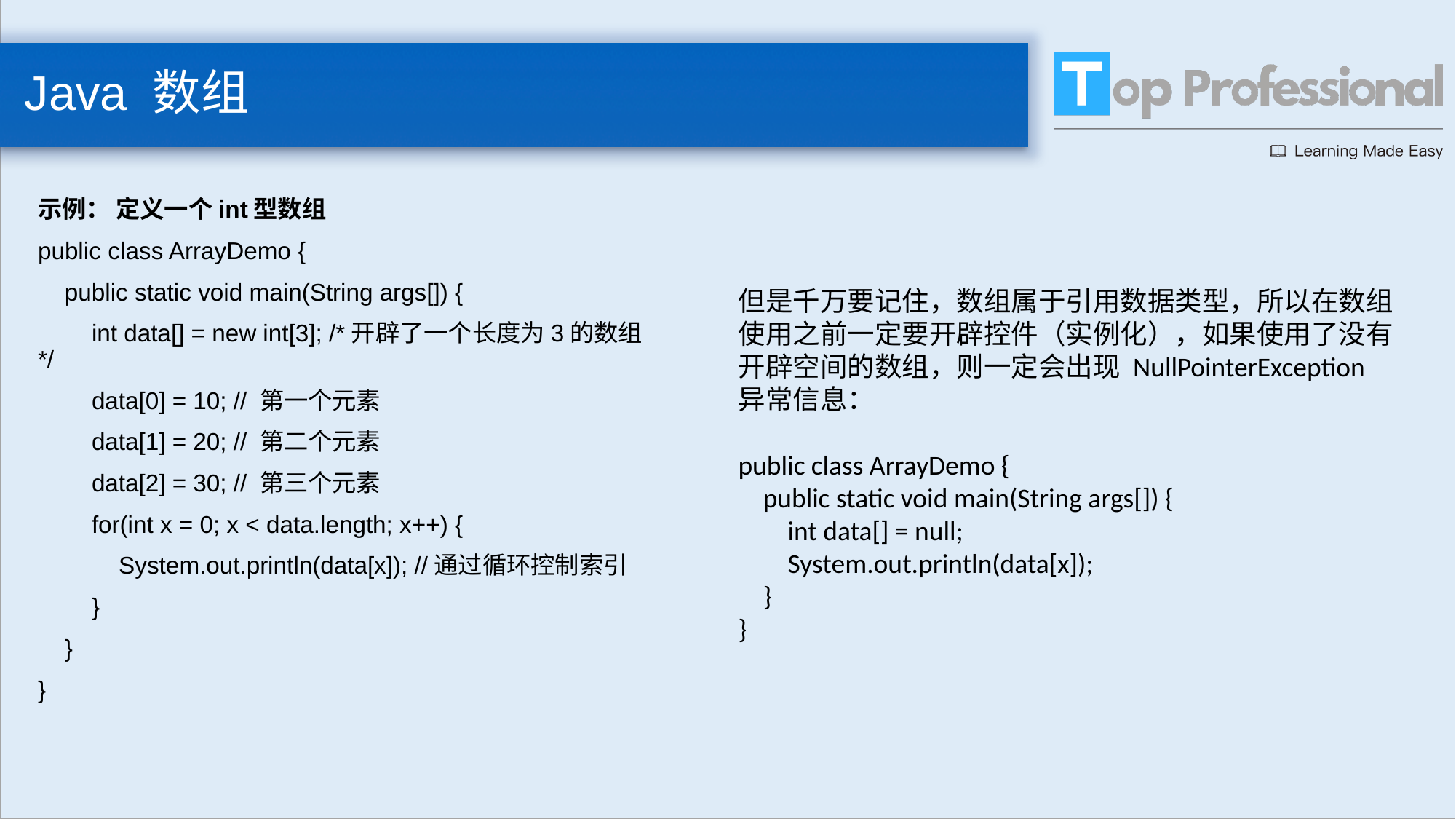

# Java 数组
示例： 定义一个int型数组
public class ArrayDemo {
    public static void main(String args[]) {
        int data[] = new int[3]; /*开辟了一个长度为3的数组*/
        data[0] = 10; // 第一个元素
        data[1] = 20; // 第二个元素
        data[2] = 30; // 第三个元素
        for(int x = 0; x < data.length; x++) {
            System.out.println(data[x]); //通过循环控制索引
        }
    }
}
但是千万要记住，数组属于引用数据类型，所以在数组使用之前一定要开辟控件（实例化），如果使用了没有开辟空间的数组，则一定会出现 NullPointerException 异常信息：

public class ArrayDemo {
    public static void main(String args[]) {
        int data[] = null;
        System.out.println(data[x]);
    }
}